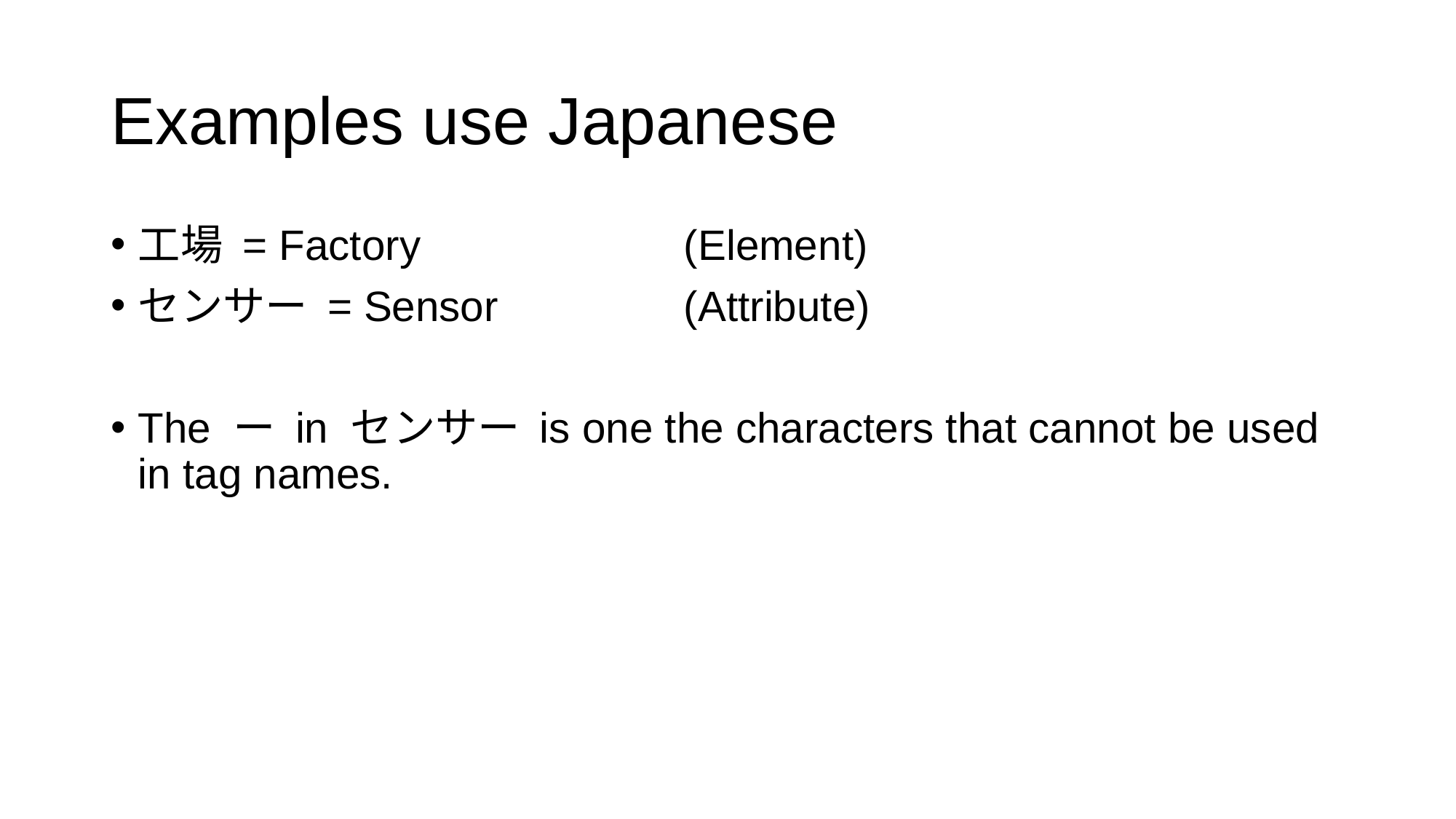

# Examples use Japanese
工場 = Factory     		(Element)
センサー = Sensor		(Attribute)

The ー in センサー is one the characters that cannot be used in tag names.